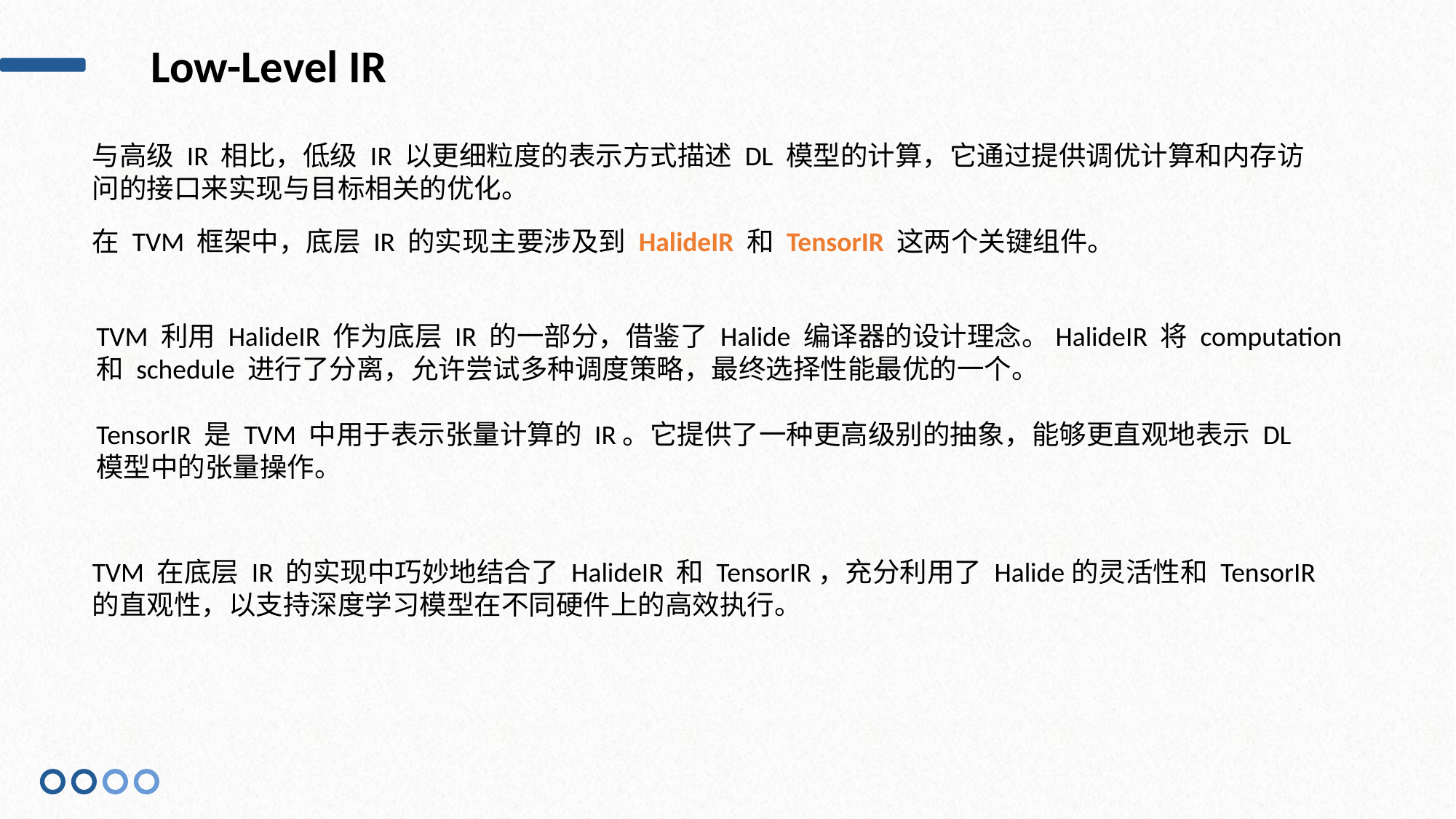

Low-Level IR

与高级 IR 相比，低级 IR 以更细粒度的表示方式描述 DL 模型的计算，它通过提供调优计算和内存访问的接口来实现与目标相关的优化。
在 TVM 框架中，底层 IR 的实现主要涉及到 HalideIR 和 TensorIR 这两个关键组件。
TVM 利用 HalideIR 作为底层 IR 的一部分，借鉴了 Halide 编译器的设计理念。HalideIR 将 computation 和 schedule 进行了分离，允许尝试多种调度策略，最终选择性能最优的一个。
TensorIR 是 TVM 中用于表示张量计算的 IR。它提供了一种更高级别的抽象，能够更直观地表示 DL 模型中的张量操作。
TVM 在底层 IR 的实现中巧妙地结合了 HalideIR 和 TensorIR，充分利用了 Halide的灵活性和 TensorIR 的直观性，以支持深度学习模型在不同硬件上的高效执行。